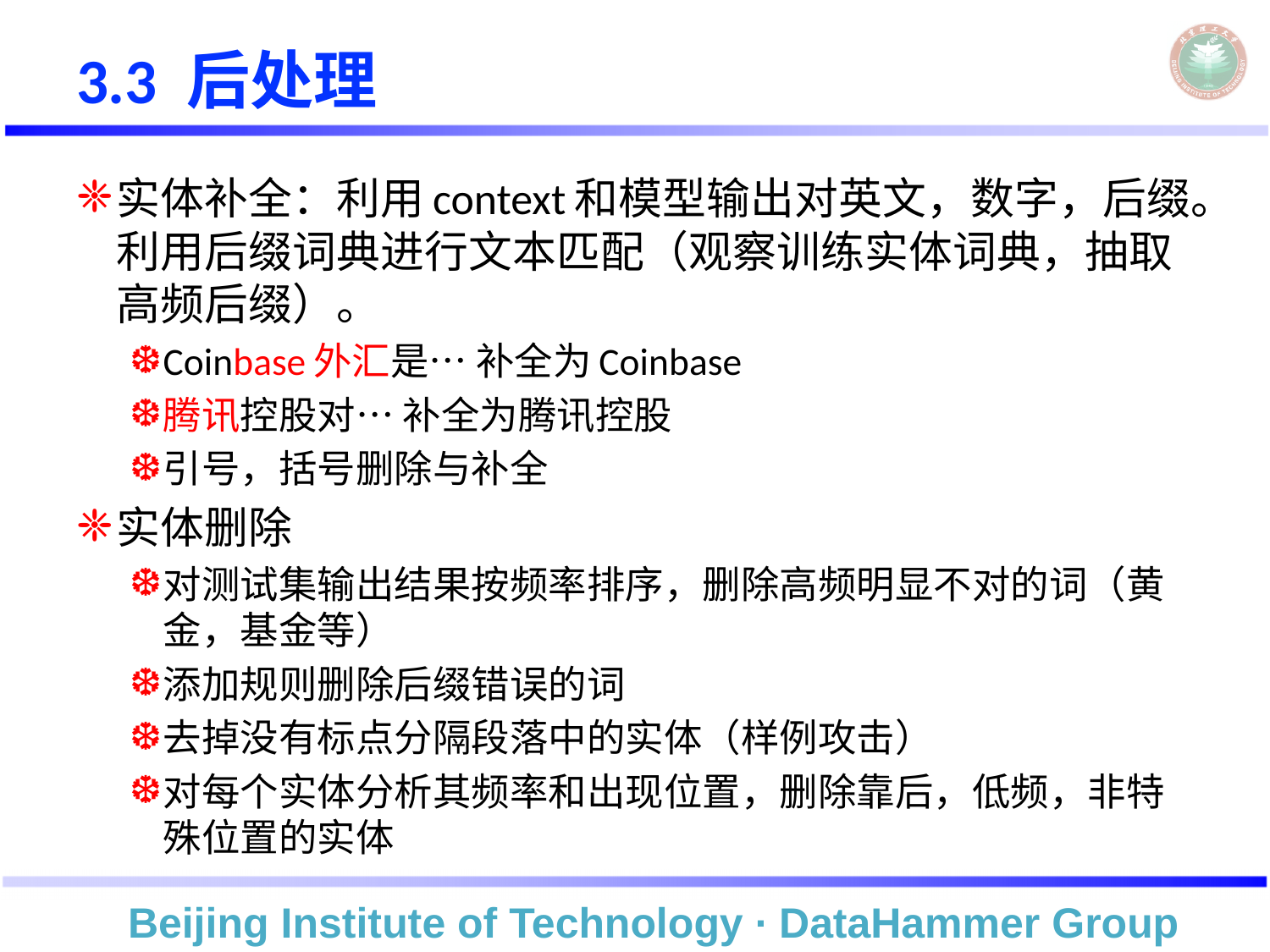

# 3.3 后处理
实体补全：利用context和模型输出对英文，数字，后缀。利用后缀词典进行文本匹配（观察训练实体词典，抽取高频后缀）。
Coinbase外汇是… 补全为Coinbase
腾讯控股对… 补全为腾讯控股
引号，括号删除与补全
实体删除
对测试集输出结果按频率排序，删除高频明显不对的词（黄金，基金等）
添加规则删除后缀错误的词
去掉没有标点分隔段落中的实体（样例攻击）
对每个实体分析其频率和出现位置，删除靠后，低频，非特殊位置的实体